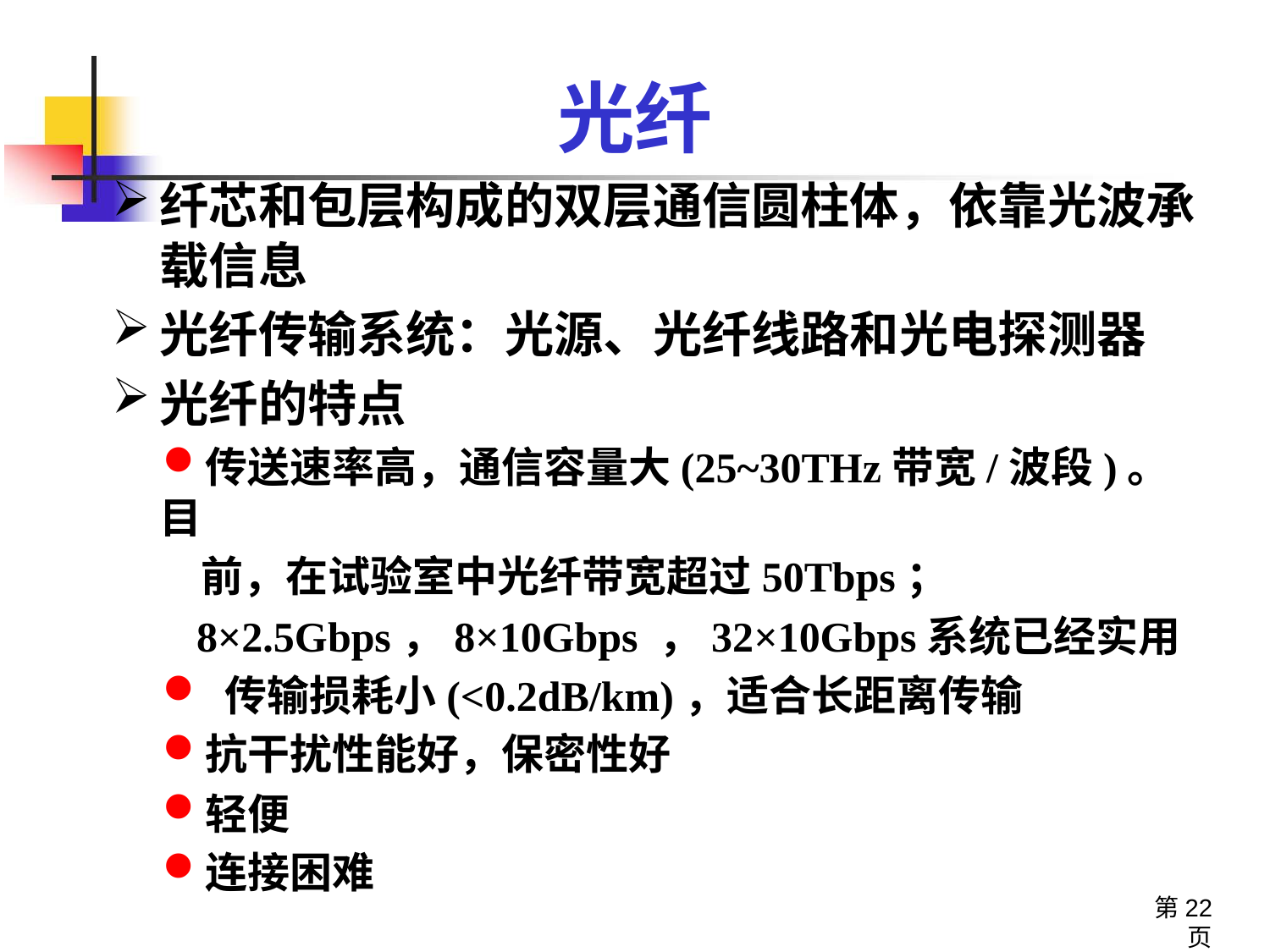

# 光纤
纤芯和包层构成的双层通信圆柱体，依靠光波承载信息
光纤传输系统：光源、光纤线路和光电探测器
光纤的特点
传送速率高，通信容量大(25~30THz带宽/波段)。目
   前，在试验室中光纤带宽超过50Tbps；
        8×2.5Gbps，8×10Gbps ，32×10Gbps系统已经实用
 传输损耗小(<0.2dB/km)，适合长距离传输
抗干扰性能好，保密性好
轻便
连接困难
第22页